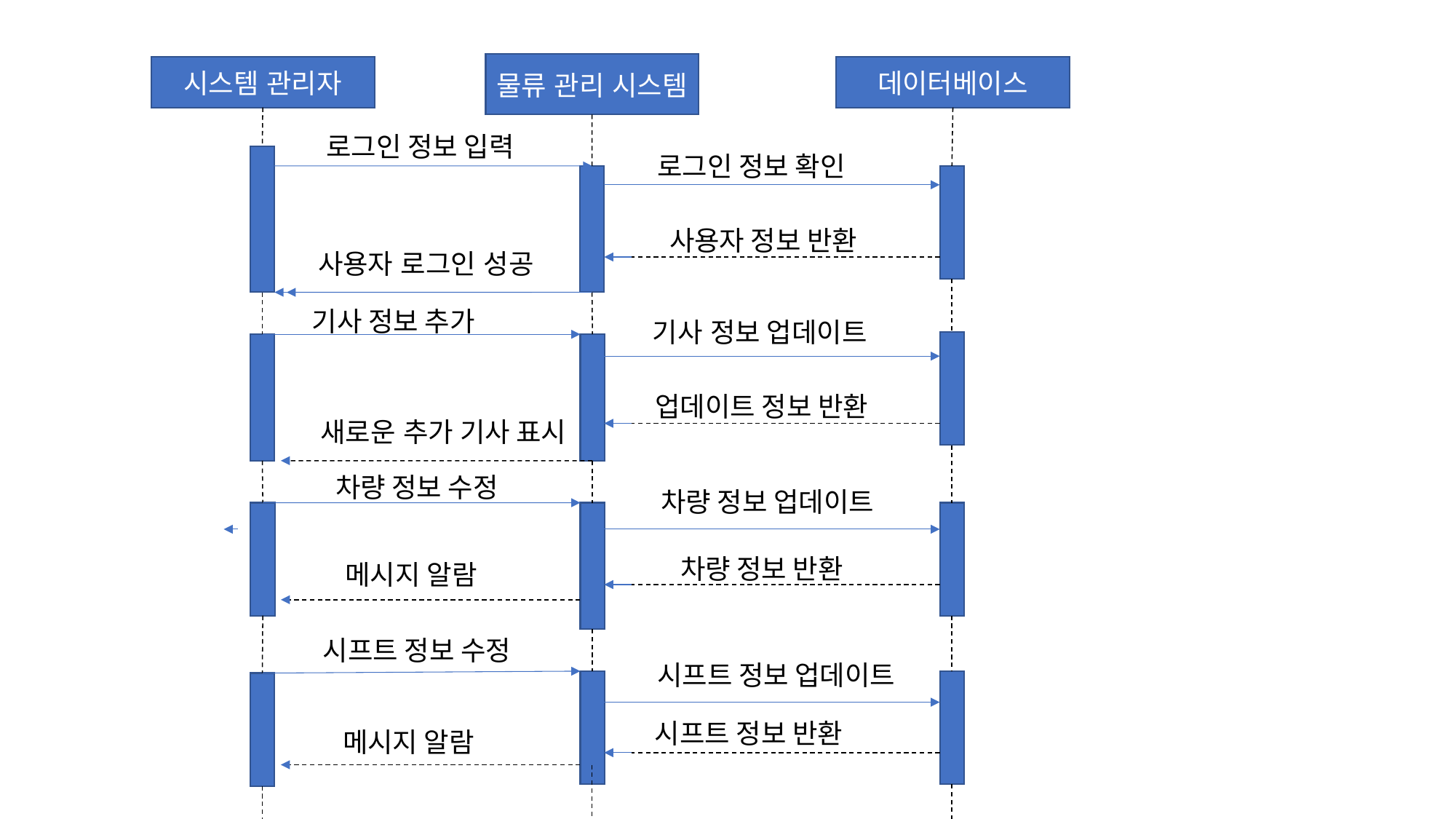

물류 관리 시스템
시스템 관리자
데이터베이스
로그인 정보 입력
로그인 정보 확인

사용자 정보 반환
사용자 로그인 성공
기사 정보 추가
기사 정보 업데이트

업데이트 정보 반환
새로운 추가 기사 표시
차량 정보 수정
차량 정보 업데이트

차량 정보 반환
메시지 알람
시프트 정보 수정
시프트 정보 업데이트

시프트 정보 반환
메시지 알람